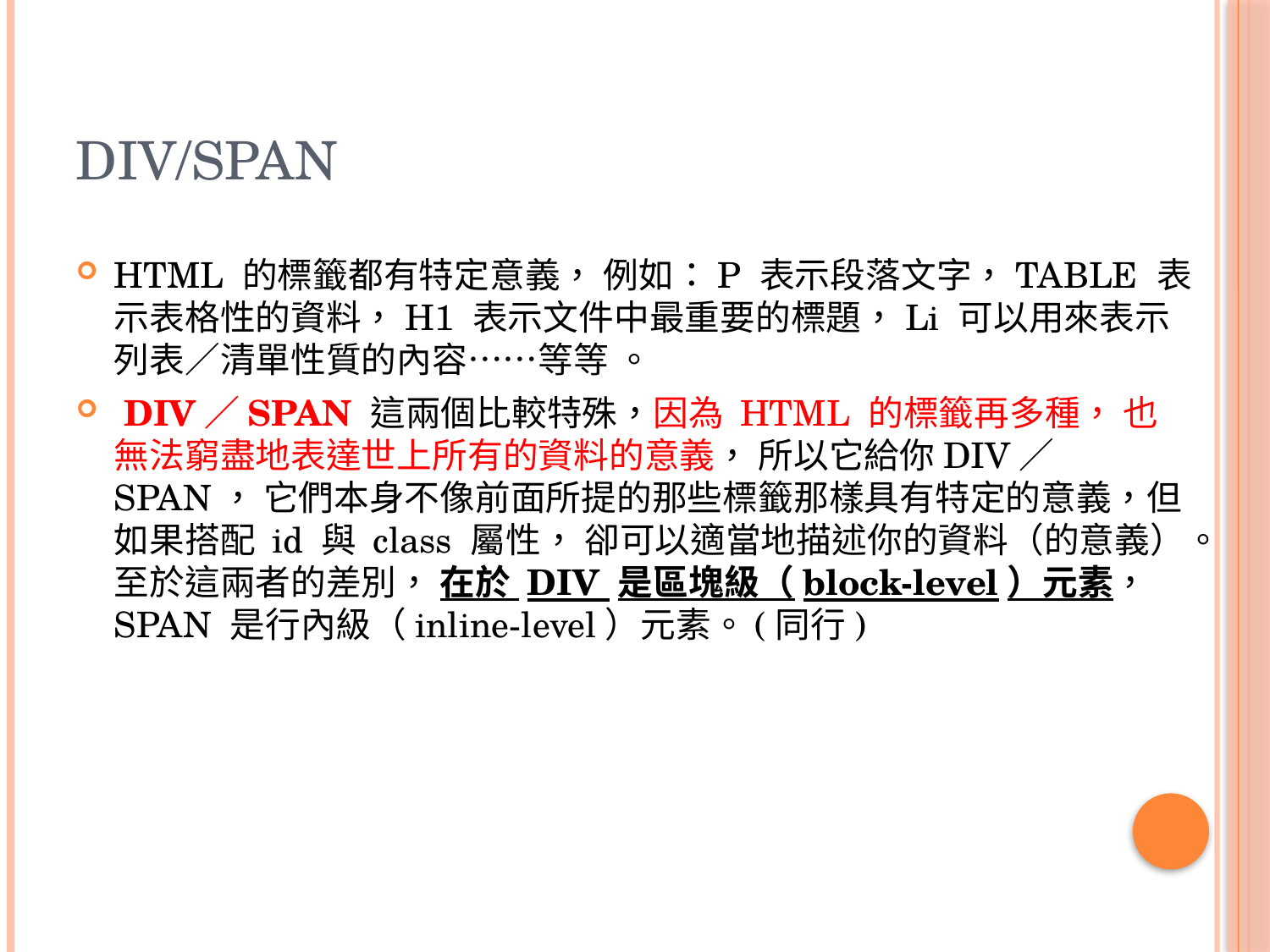

# DIV/SPAN
HTML 的標籤都有特定意義， 例如：P 表示段落文字，TABLE 表示表格性的資料，H1 表示文件中最重要的標題，Li 可以用來表示列表／清單性質的內容……等等 。
 DIV／SPAN 這兩個比較特殊，因為 HTML 的標籤再多種， 也無法窮盡地表達世上所有的資料的意義， 所以它給你DIV／SPAN， 它們本身不像前面所提的那些標籤那樣具有特定的意義，但如果搭配 id 與 class 屬性， 卻可以適當地描述你的資料（的意義）。至於這兩者的差別， 在於 DIV 是區塊級（block-level）元素， SPAN 是行內級（inline-level）元素。(同行)